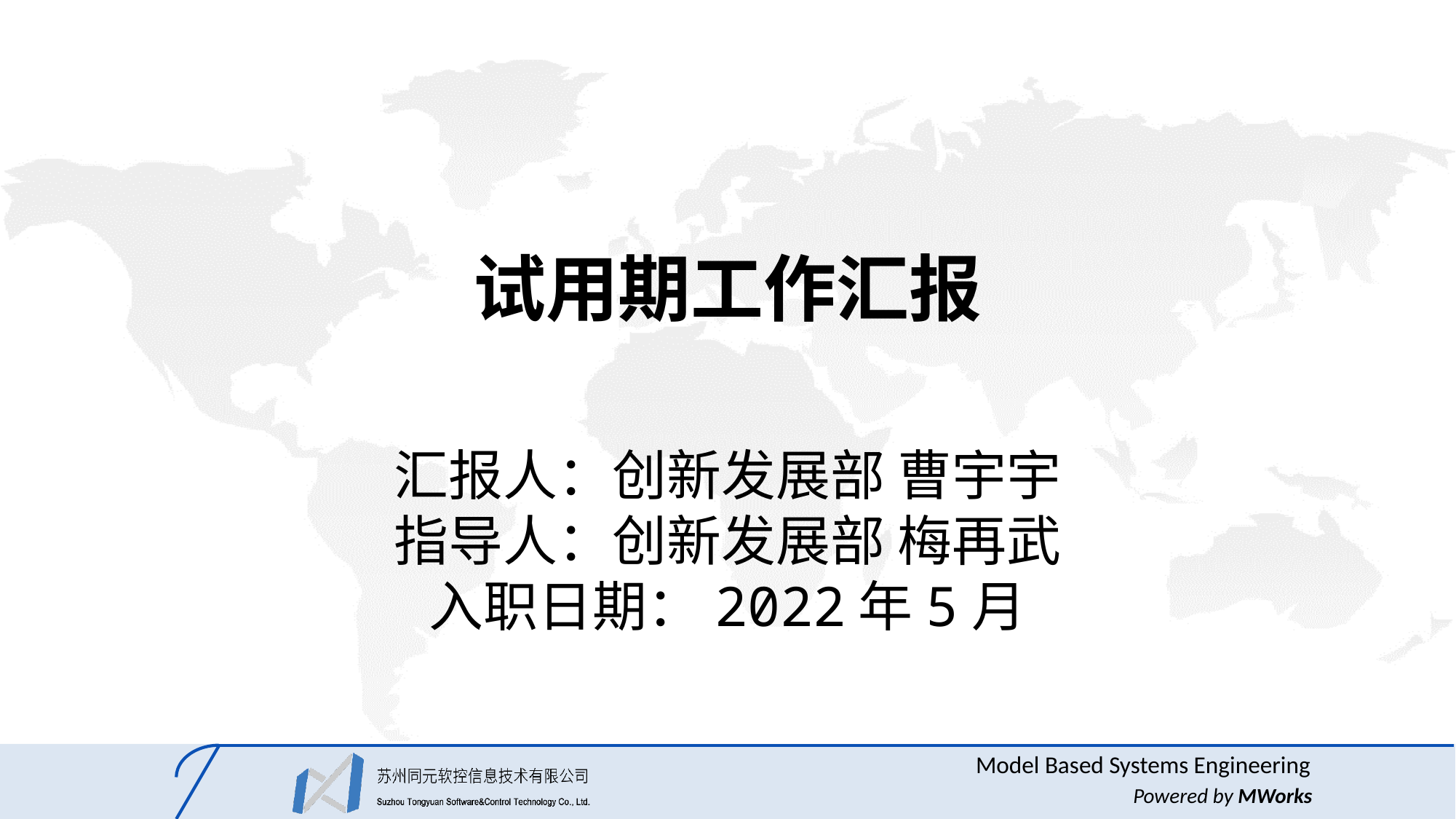

# 试用期工作汇报
汇报人：创新发展部 曹宇宇
指导人：创新发展部 梅再武
入职日期：2022年5月